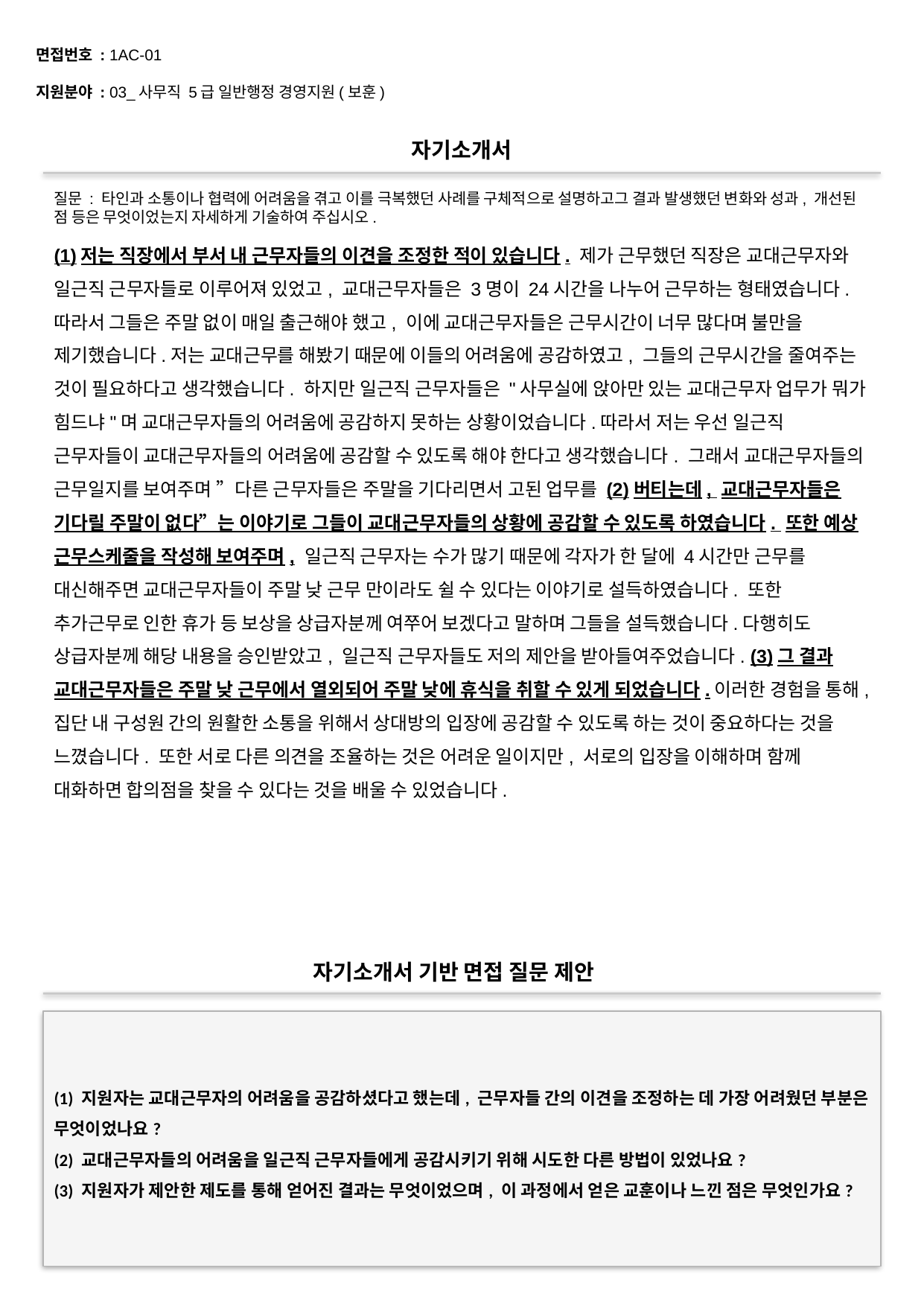

면접번호 : 1AC-01

지원분야 : 03_사무직 5급 일반행정 경영지원(보훈)
#

자기소개서

질문 : 타인과 소통이나 협력에 어려움을 겪고 이를 극복했던 사례를 구체적으로 설명하고그 결과 발생했던 변화와 성과, 개선된 점 등은 무엇이었는지 자세하게 기술하여 주십시오.

(1)저는 직장에서 부서 내 근무자들의 이견을 조정한 적이 있습니다. 제가 근무했던 직장은 교대근무자와 일근직 근무자들로 이루어져 있었고, 교대근무자들은 3명이 24시간을 나누어 근무하는 형태였습니다. 따라서 그들은 주말 없이 매일 출근해야 했고, 이에 교대근무자들은 근무시간이 너무 많다며 불만을 제기했습니다.저는 교대근무를 해봤기 때문에 이들의 어려움에 공감하였고, 그들의 근무시간을 줄여주는 것이 필요하다고 생각했습니다. 하지만 일근직 근무자들은 "사무실에 앉아만 있는 교대근무자 업무가 뭐가 힘드냐"며 교대근무자들의 어려움에 공감하지 못하는 상황이었습니다.따라서 저는 우선 일근직 근무자들이 교대근무자들의 어려움에 공감할 수 있도록 해야 한다고 생각했습니다. 그래서 교대근무자들의 근무일지를 보여주며 ”다른 근무자들은 주말을 기다리면서 고된 업무를 (2)버티는데, 교대근무자들은 기다릴 주말이 없다”는 이야기로 그들이 교대근무자들의 상황에 공감할 수 있도록 하였습니다. 또한 예상 근무스케줄을 작성해 보여주며, 일근직 근무자는 수가 많기 때문에 각자가 한 달에 4시간만 근무를 대신해주면 교대근무자들이 주말 낮 근무 만이라도 쉴 수 있다는 이야기로 설득하였습니다. 또한 추가근무로 인한 휴가 등 보상을 상급자분께 여쭈어 보겠다고 말하며 그들을 설득했습니다.다행히도 상급자분께 해당 내용을 승인받았고, 일근직 근무자들도 저의 제안을 받아들여주었습니다. (3)그 결과 교대근무자들은 주말 낮 근무에서 열외되어 주말 낮에 휴식을 취할 수 있게 되었습니다.이러한 경험을 통해, 집단 내 구성원 간의 원활한 소통을 위해서 상대방의 입장에 공감할 수 있도록 하는 것이 중요하다는 것을 느꼈습니다. 또한 서로 다른 의견을 조율하는 것은 어려운 일이지만, 서로의 입장을 이해하며 함께 대화하면 합의점을 찾을 수 있다는 것을 배울 수 있었습니다.

자기소개서 기반 면접 질문 제안

(1) 지원자는 교대근무자의 어려움을 공감하셨다고 했는데, 근무자들 간의 이견을 조정하는 데 가장 어려웠던 부분은 무엇이었나요?
(2) 교대근무자들의 어려움을 일근직 근무자들에게 공감시키기 위해 시도한 다른 방법이 있었나요?
(3) 지원자가 제안한 제도를 통해 얻어진 결과는 무엇이었으며, 이 과정에서 얻은 교훈이나 느낀 점은 무엇인가요?